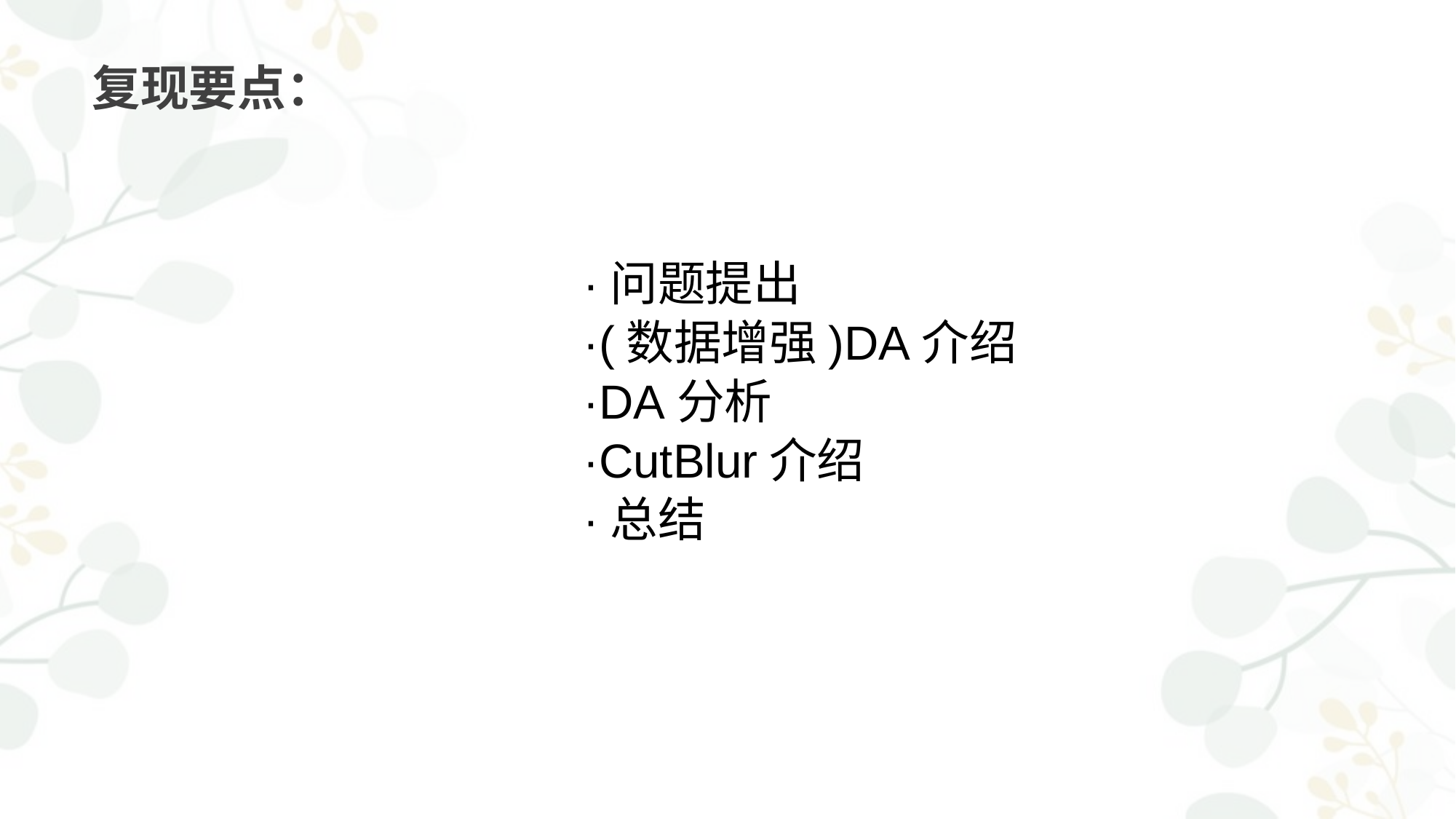

# 复现要点：

		·问题提出
		·(数据增强)DA介绍
		·DA分析
		·CutBlur介绍
		·总结